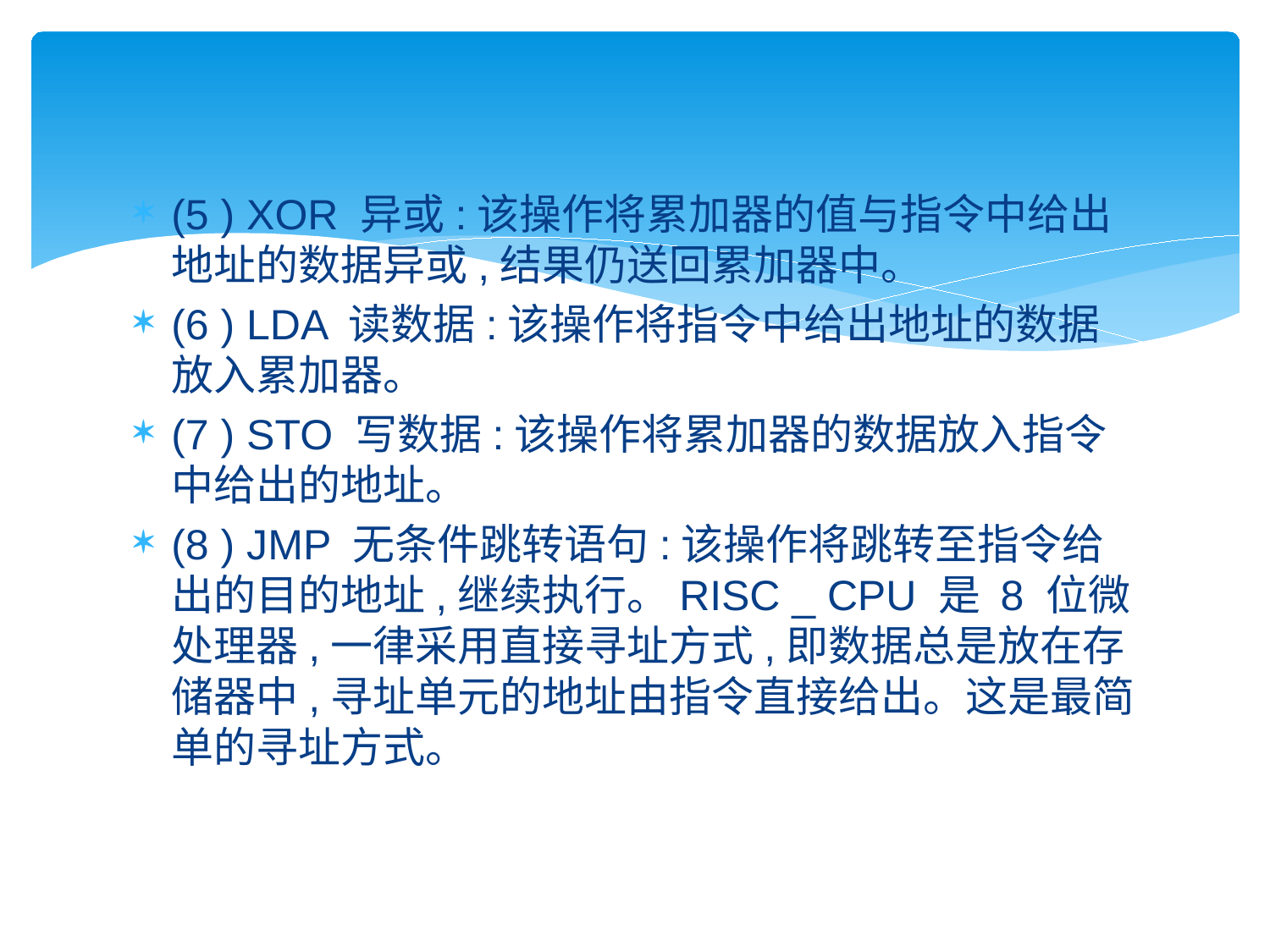

#
(5 ) XOR 异或:该操作将累加器的值与指令中给出地址的数据异或,结果仍送回累加器中。
(6 ) LDA 读数据:该操作将指令中给出地址的数据放入累加器。
(7 ) STO 写数据:该操作将累加器的数据放入指令中给出的地址。
(8 ) JMP 无条件跳转语句:该操作将跳转至指令给出的目的地址,继续执行。RISC _ CPU 是 8 位微处理器,一律采用直接寻址方式,即数据总是放在存储器中,寻址单元的地址由指令直接给出。这是最简单的寻址方式。